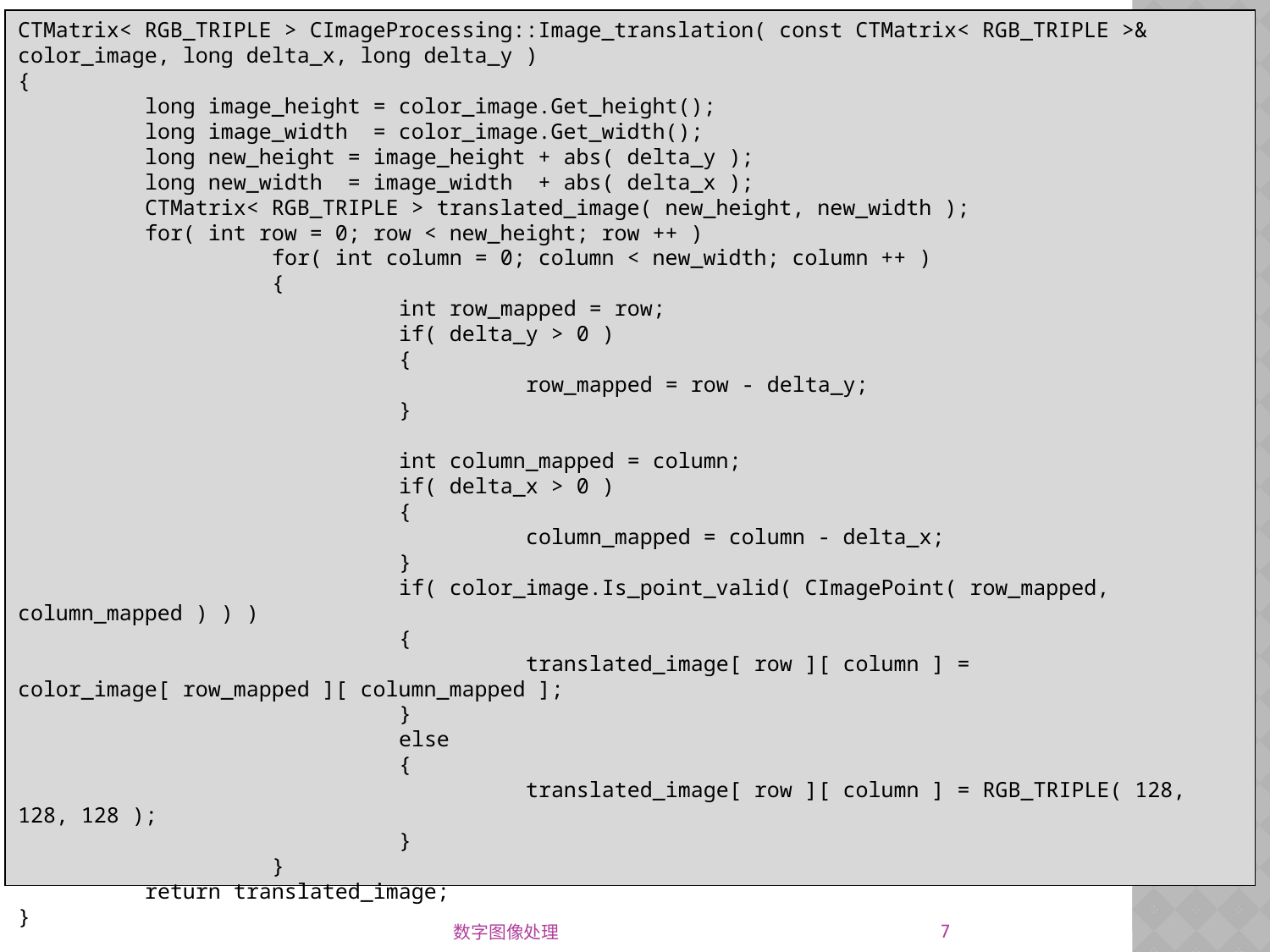

CTMatrix< RGB_TRIPLE > CImageProcessing::Image_translation( const CTMatrix< RGB_TRIPLE >& color_image, long delta_x, long delta_y )
{
	long image_height = color_image.Get_height();
	long image_width  = color_image.Get_width();
	long new_height = image_height + abs( delta_y );
	long new_width  = image_width  + abs( delta_x );
	CTMatrix< RGB_TRIPLE > translated_image( new_height, new_width );
	for( int row = 0; row < new_height; row ++ )
		for( int column = 0; column < new_width; column ++ )
		{
			int row_mapped = row;
			if( delta_y > 0 )
			{
				row_mapped = row - delta_y;
			}

			int column_mapped = column;
			if( delta_x > 0 )
			{
				column_mapped = column - delta_x;
			}
			if( color_image.Is_point_valid( CImagePoint( row_mapped, column_mapped ) ) )
			{
				translated_image[ row ][ column ] = color_image[ row_mapped ][ column_mapped ];
			}
			else
			{
				translated_image[ row ][ column ] = RGB_TRIPLE( 128, 128, 128 );
			}
		}
	return translated_image;
}
7
数字图像处理